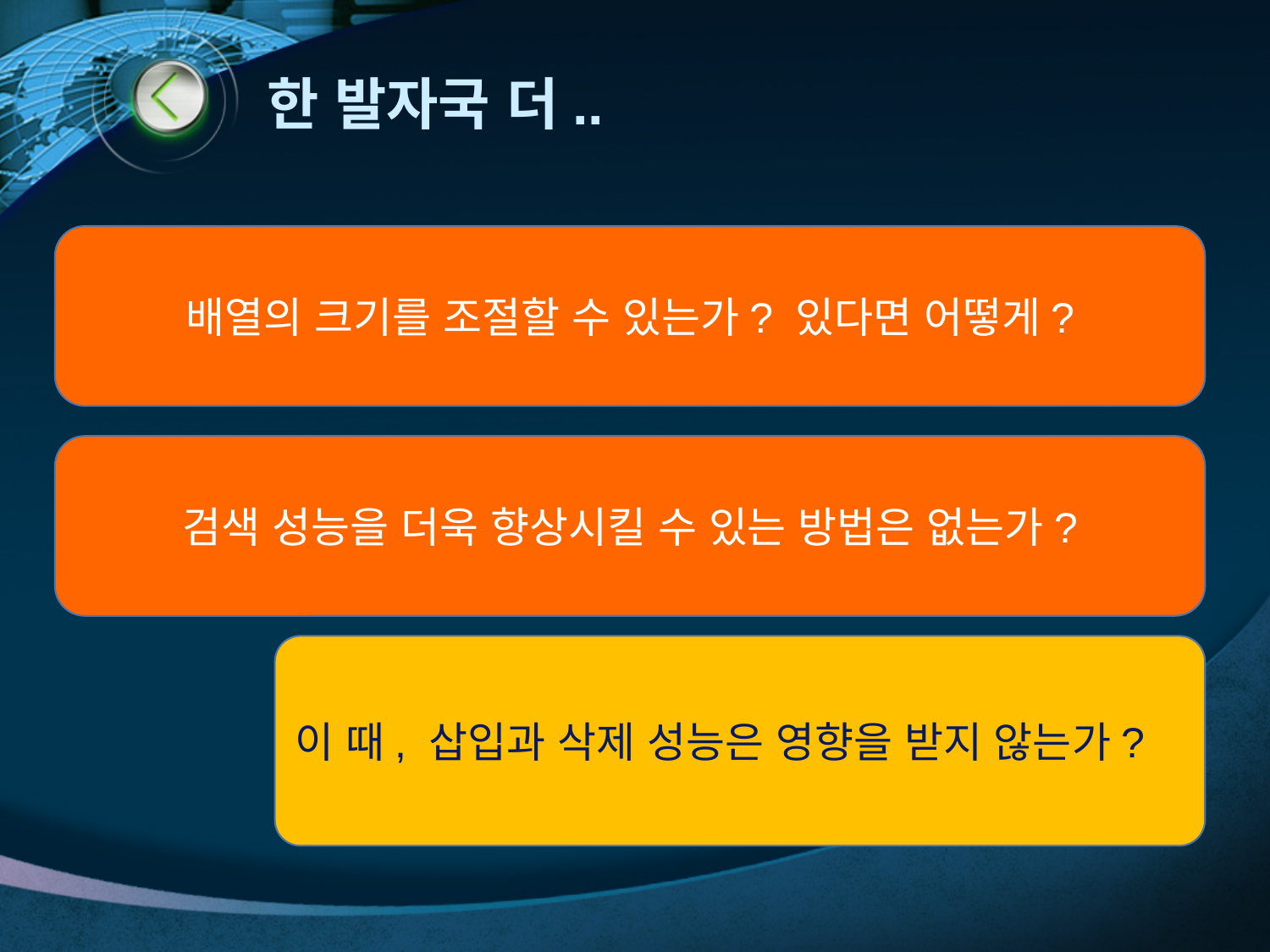

# 한 발자국 더..
배열의 크기를 조절할 수 있는가? 있다면 어떻게?
검색 성능을 더욱 향상시킬 수 있는 방법은 없는가?
이 때, 삽입과 삭제 성능은 영향을 받지 않는가?